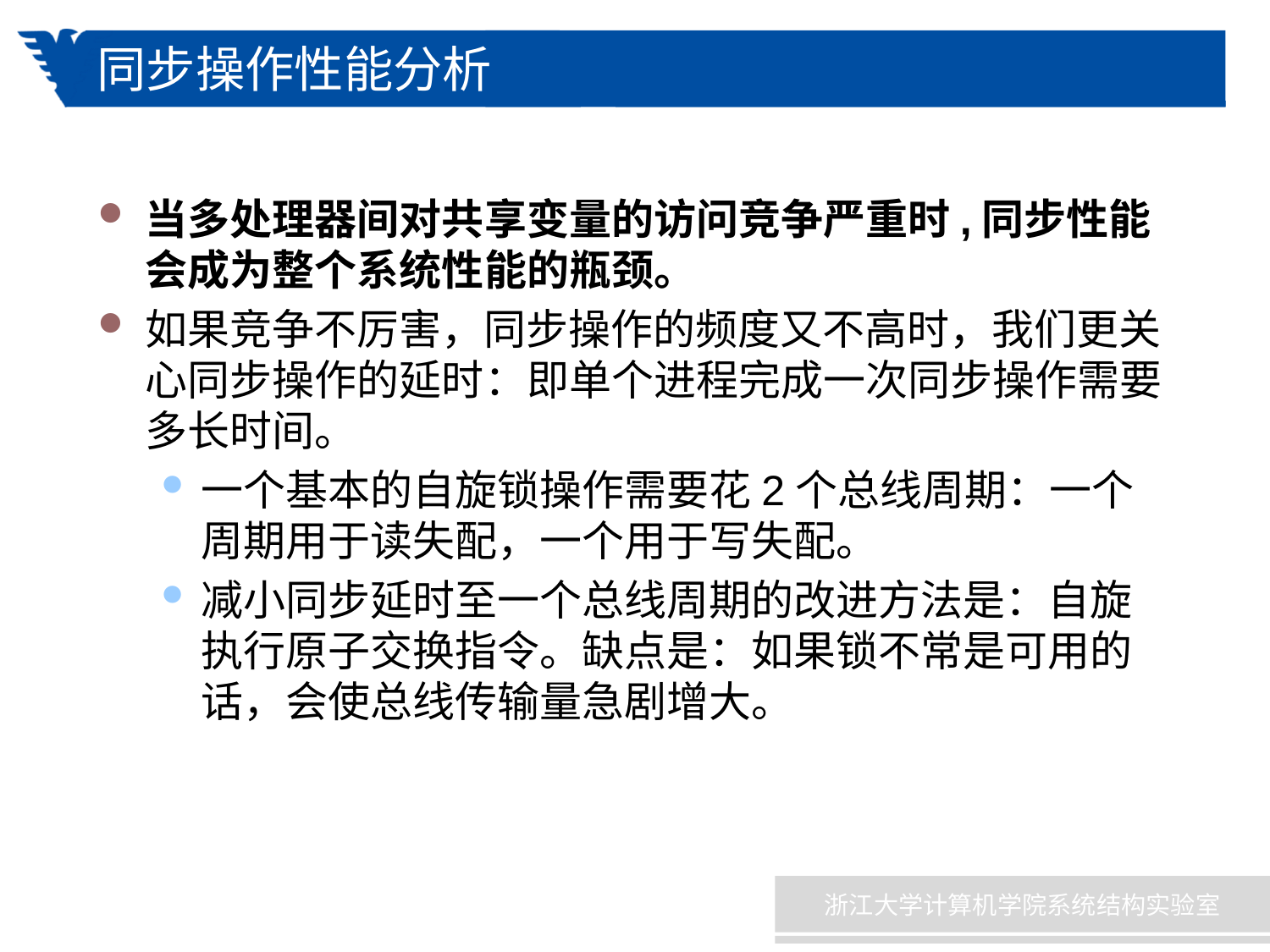

# 同步操作性能分析
当多处理器间对共享变量的访问竞争严重时,同步性能会成为整个系统性能的瓶颈。
如果竞争不厉害，同步操作的频度又不高时，我们更关心同步操作的延时：即单个进程完成一次同步操作需要多长时间。
一个基本的自旋锁操作需要花2个总线周期：一个周期用于读失配，一个用于写失配。
减小同步延时至一个总线周期的改进方法是：自旋执行原子交换指令。缺点是：如果锁不常是可用的话，会使总线传输量急剧增大。